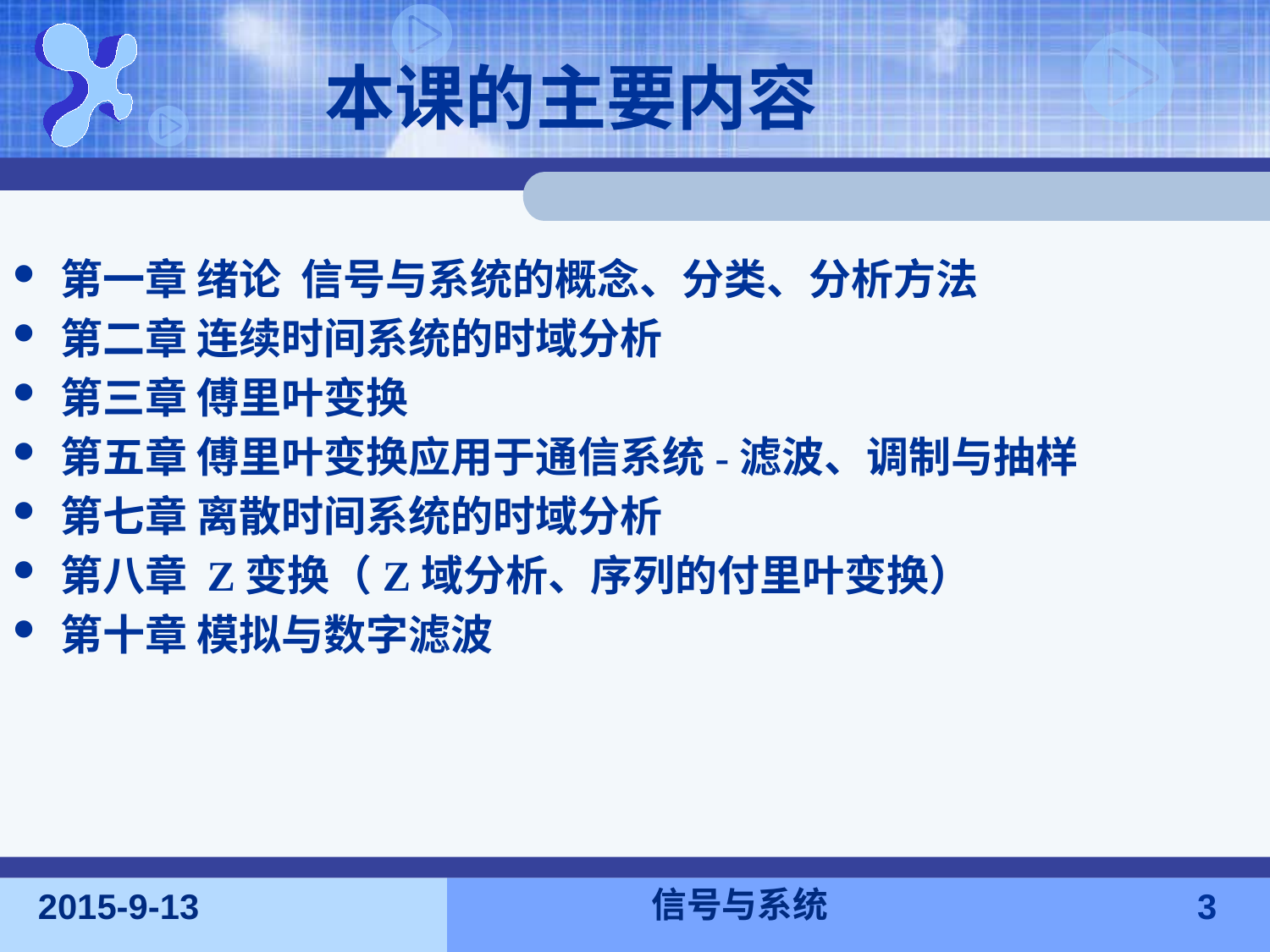

# 本课的主要内容
第一章 绪论  信号与系统的概念、分类、分析方法
第二章 连续时间系统的时域分析
第三章 傅里叶变换
第五章 傅里叶变换应用于通信系统-滤波、调制与抽样
第七章 离散时间系统的时域分析
第八章 Z变换（Z域分析、序列的付里叶变换）
第十章 模拟与数字滤波
信号与系统
2015-9-13
3